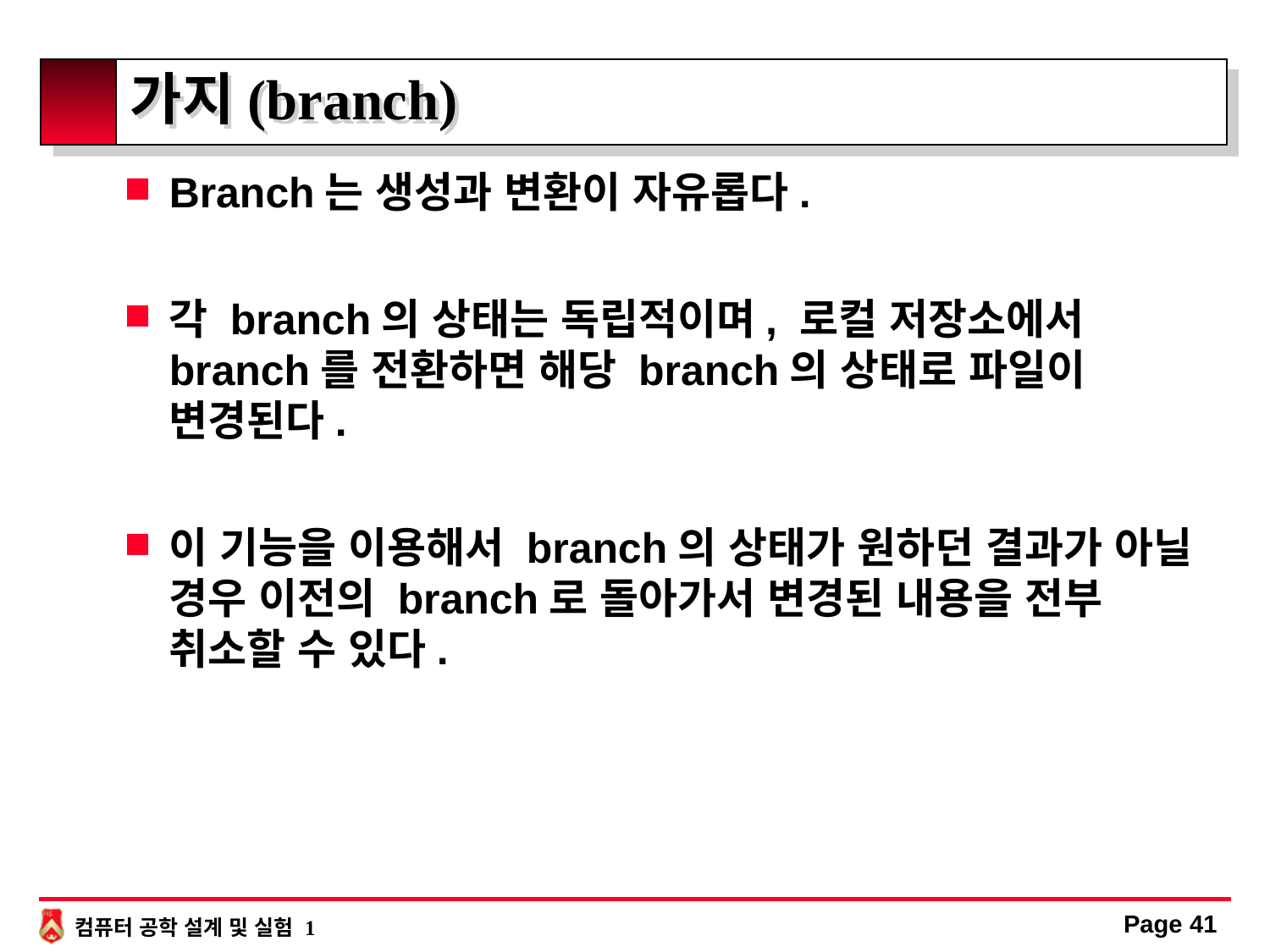

# 가지(branch)
Branch는 생성과 변환이 자유롭다.

각 branch의 상태는 독립적이며, 로컬 저장소에서 branch를 전환하면 해당 branch의 상태로 파일이 변경된다.

이 기능을 이용해서 branch의 상태가 원하던 결과가 아닐 경우 이전의 branch로 돌아가서 변경된 내용을 전부 취소할 수 있다.
Page 41